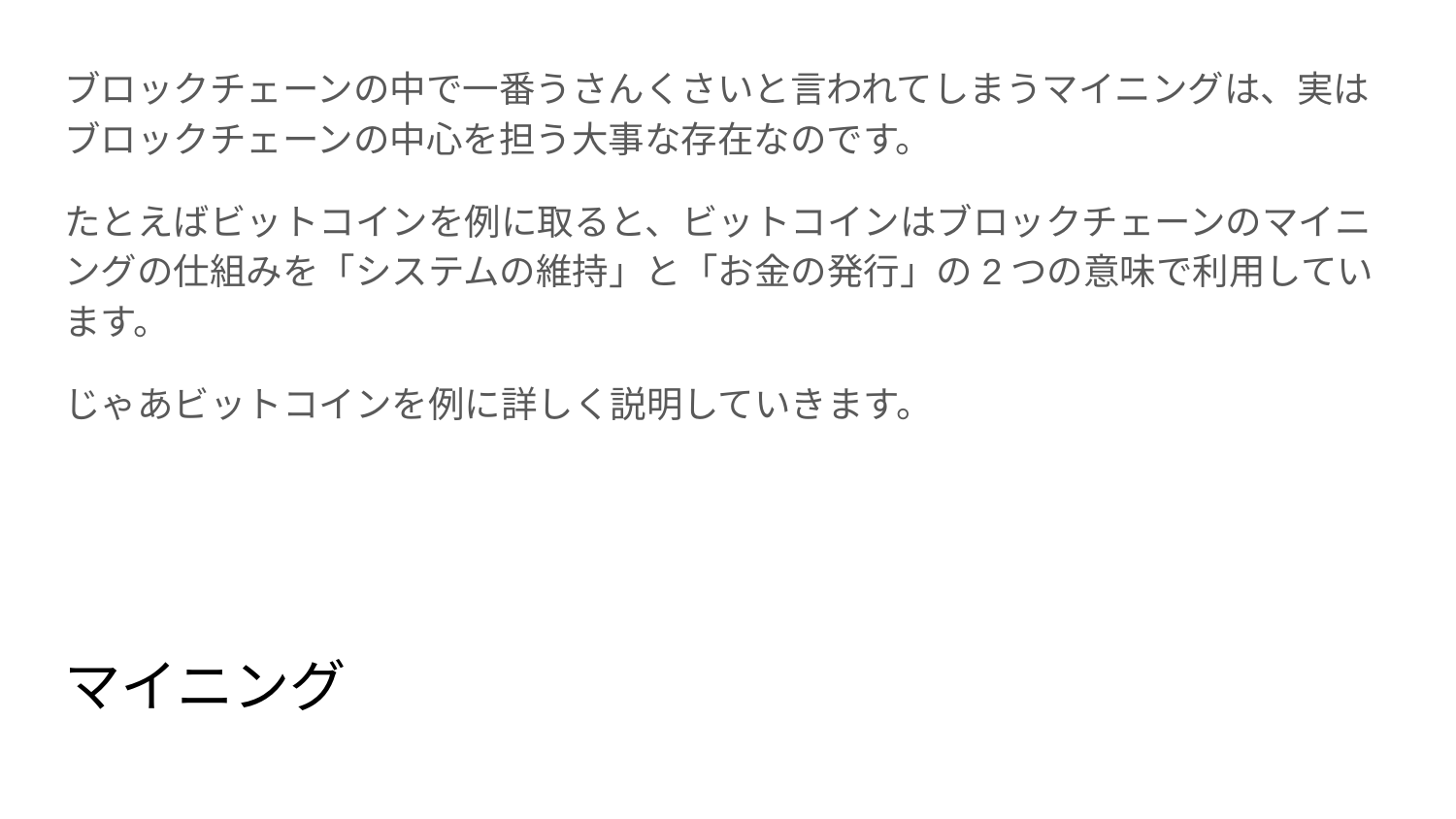

ブロックチェーンの中で一番うさんくさいと言われてしまうマイニングは、実はブロックチェーンの中心を担う大事な存在なのです。
たとえばビットコインを例に取ると、ビットコインはブロックチェーンのマイニングの仕組みを「システムの維持」と「お金の発行」の2つの意味で利用しています。
じゃあビットコインを例に詳しく説明していきます。
# マイニング